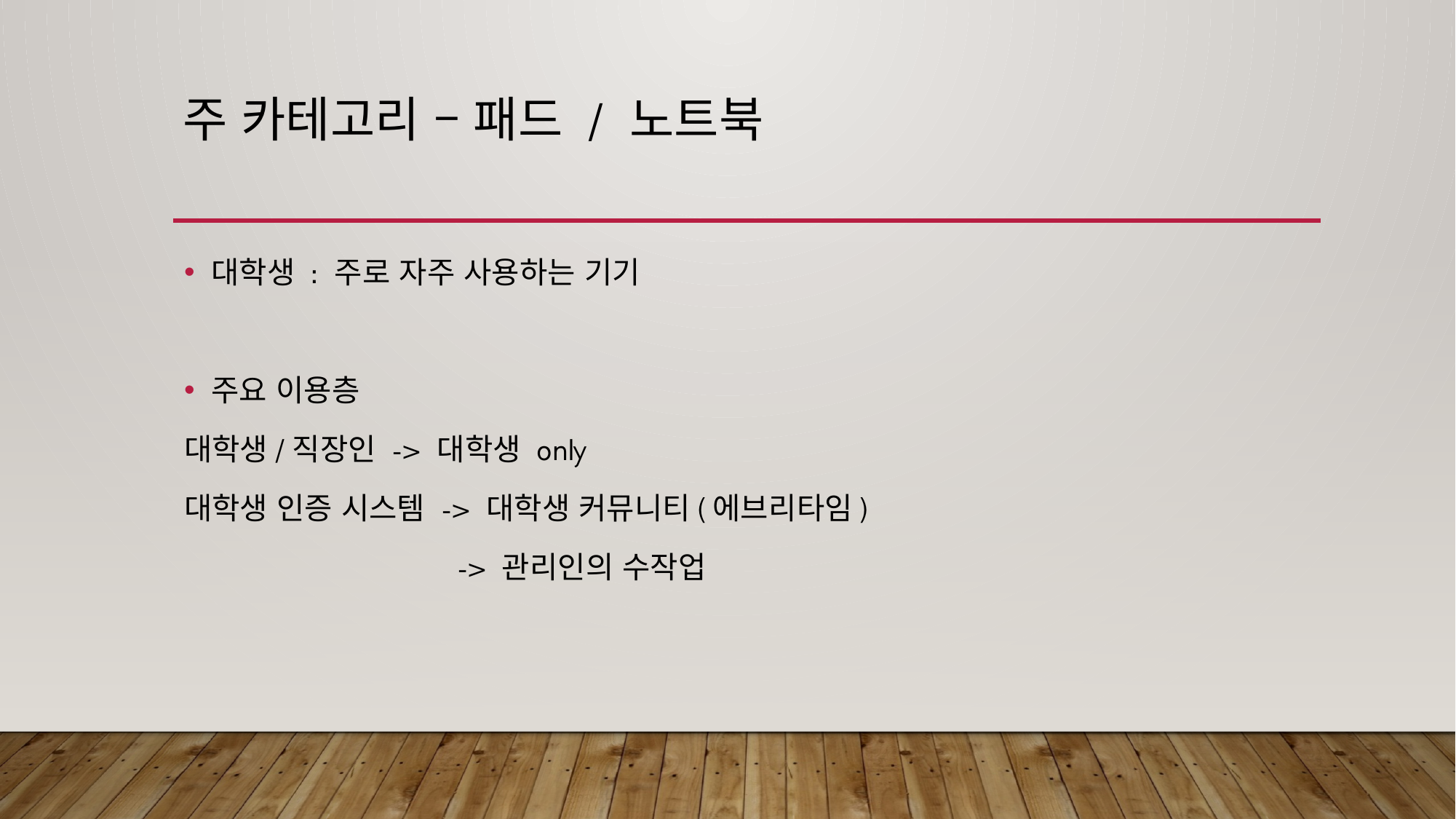

# 주 카테고리 – 패드 / 노트북
대학생 : 주로 자주 사용하는 기기

주요 이용층
대학생/직장인 -> 대학생 only
대학생 인증 시스템 -> 대학생 커뮤니티(에브리타임)
		      -> 관리인의 수작업